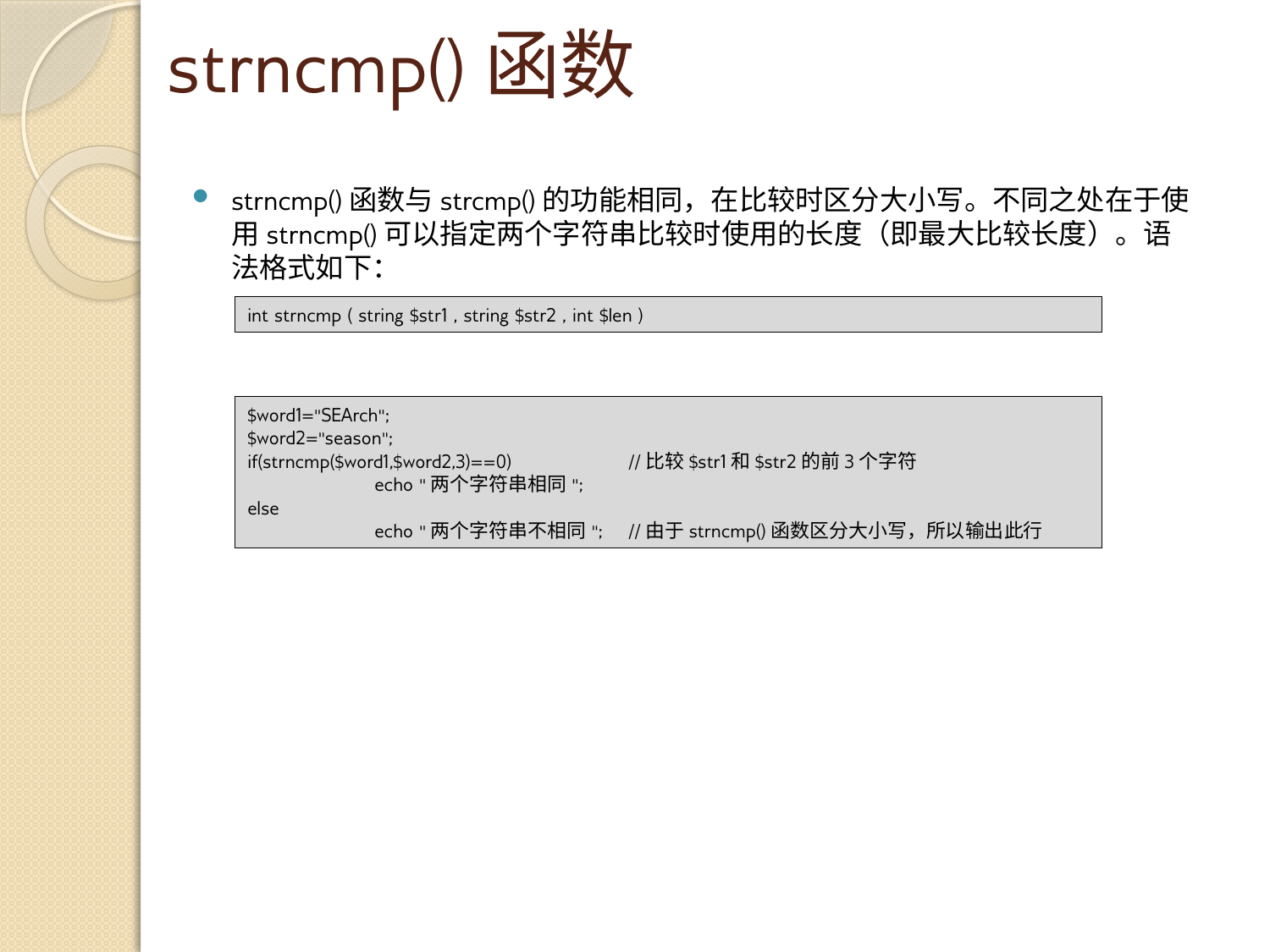

# strncmp()函数
strncmp()函数与strcmp()的功能相同，在比较时区分大小写。不同之处在于使用strncmp()可以指定两个字符串比较时使用的长度（即最大比较长度）。语法格式如下：
int strncmp ( string $str1 , string $str2 , int $len )
$word1="SEArch";
$word2="season";
if(strncmp($word1,$word2,3)==0) 	//比较$str1和$str2的前3个字符
	echo "两个字符串相同";
else
	echo "两个字符串不相同";	//由于strncmp()函数区分大小写，所以输出此行